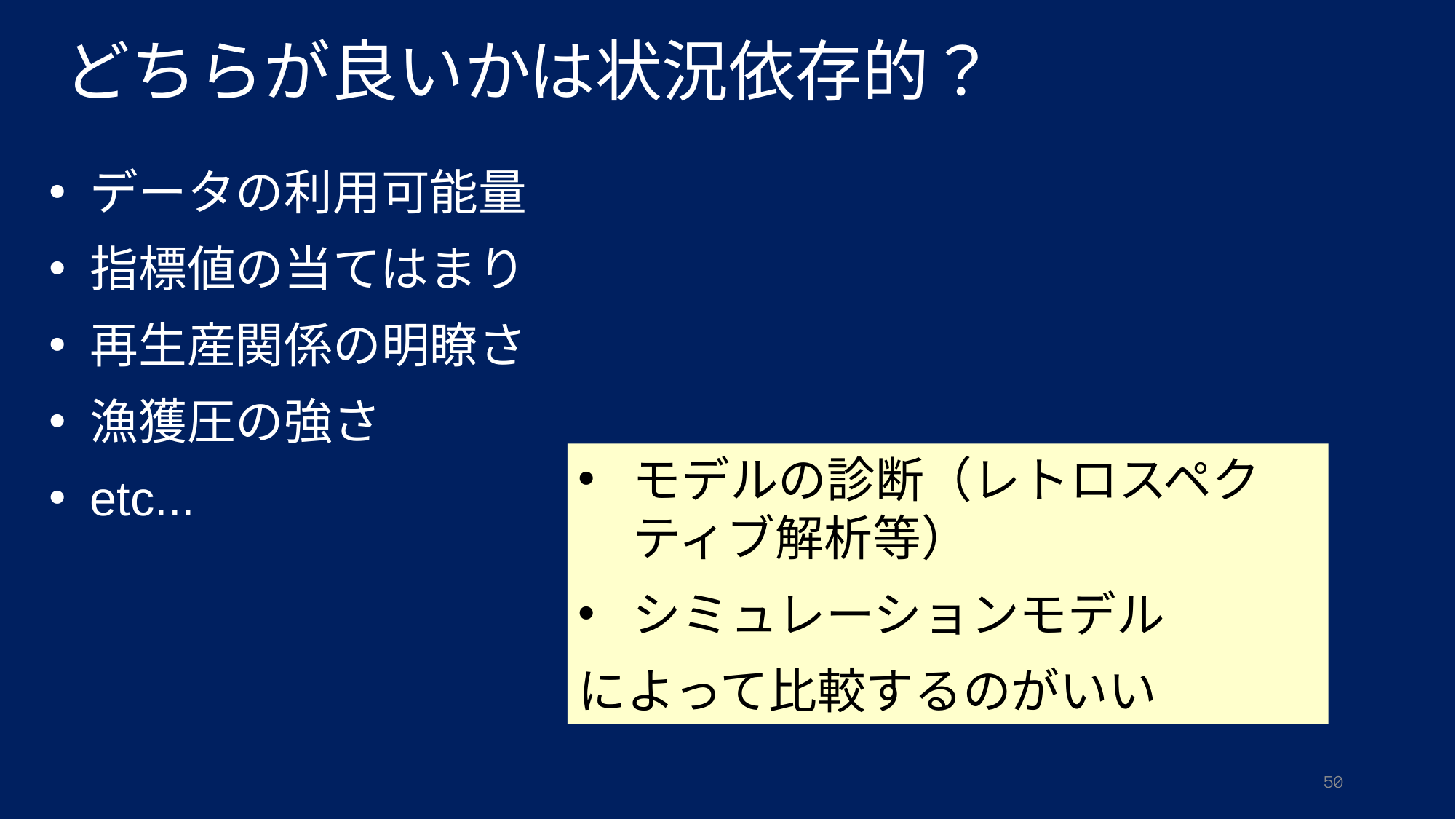

どちらが良いかは状況依存的？
データの利用可能量
指標値の当てはまり
再生産関係の明瞭さ
漁獲圧の強さ
etc...
モデルの診断（レトロスペクティブ解析等）
シミュレーションモデル
によって比較するのがいい
50